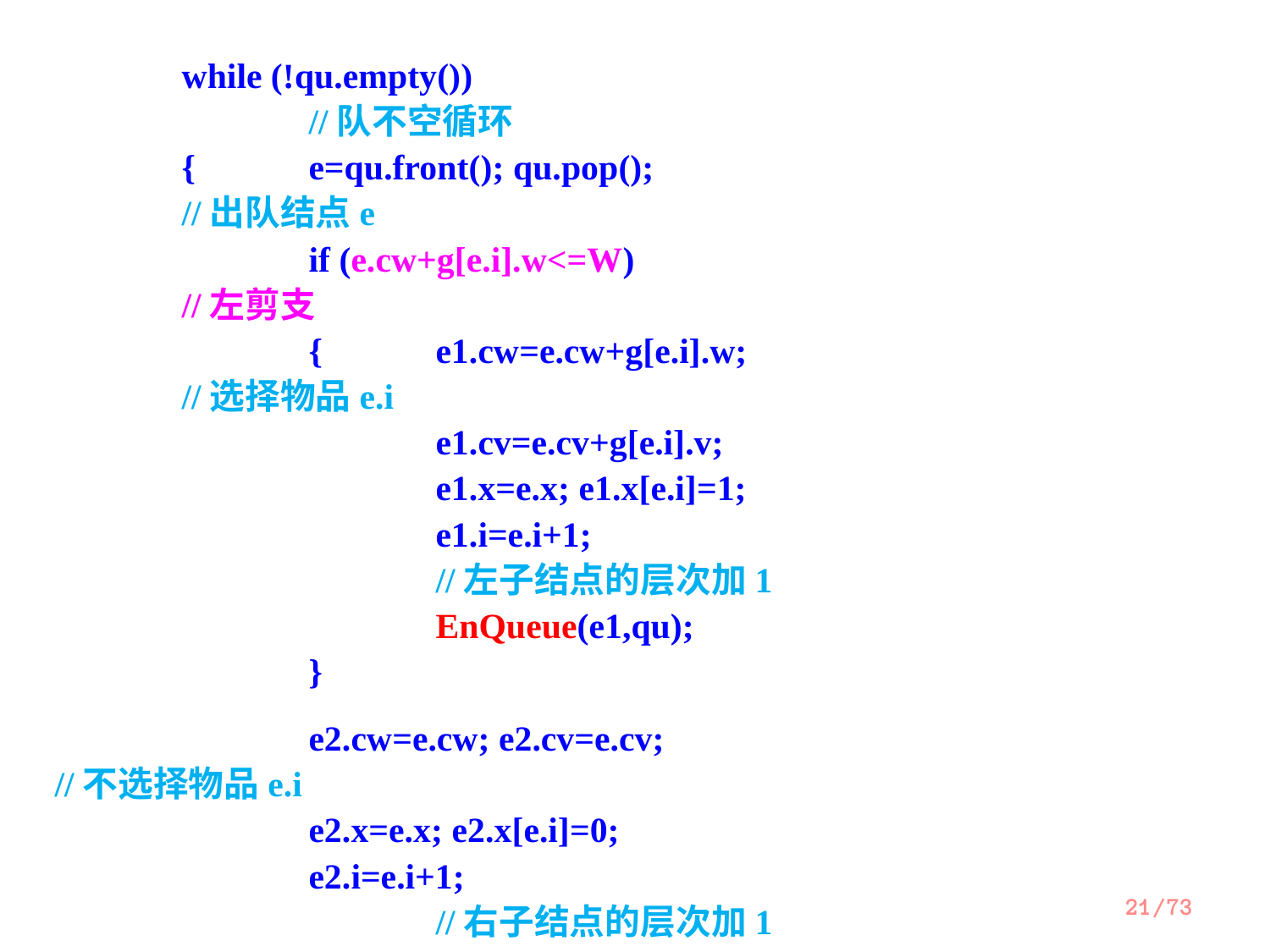

while (!qu.empty())								//队不空循环
	{	e=qu.front(); qu.pop();						//出队结点e
		if (e.cw+g[e.i].w<=W)						//左剪支
		{	e1.cw=e.cw+g[e.i].w;					//选择物品e.i
			e1.cv=e.cv+g[e.i].v;
			e1.x=e.x; e1.x[e.i]=1;
			e1.i=e.i+1;								//左子结点的层次加1
			EnQueue(e1,qu);
		}
		e2.cw=e.cw; e2.cv=e.cv;					//不选择物品e.i
		e2.x=e.x; e2.x[e.i]=0;
		e2.i=e.i+1;									//右子结点的层次加1
		bound(e2);									//求出不选择物品i的价值上界
		if (e2.ub>bestv)								//右剪支
			EnQueue(e2,qu);
		}
	}
}
21/73